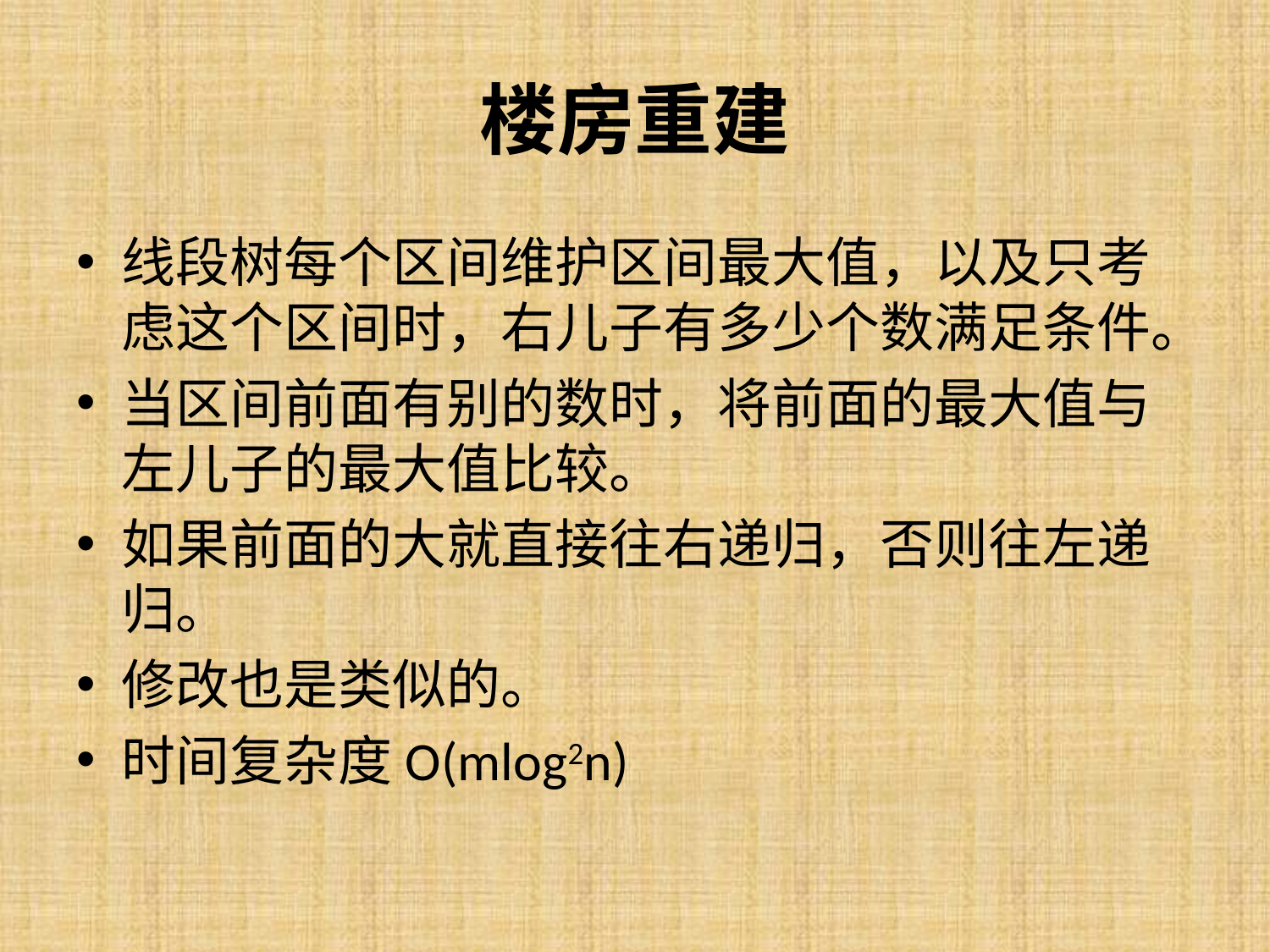

# 楼房重建
线段树每个区间维护区间最大值，以及只考虑这个区间时，右儿子有多少个数满足条件。
当区间前面有别的数时，将前面的最大值与左儿子的最大值比较。
如果前面的大就直接往右递归，否则往左递归。
修改也是类似的。
时间复杂度O(mlog2n)